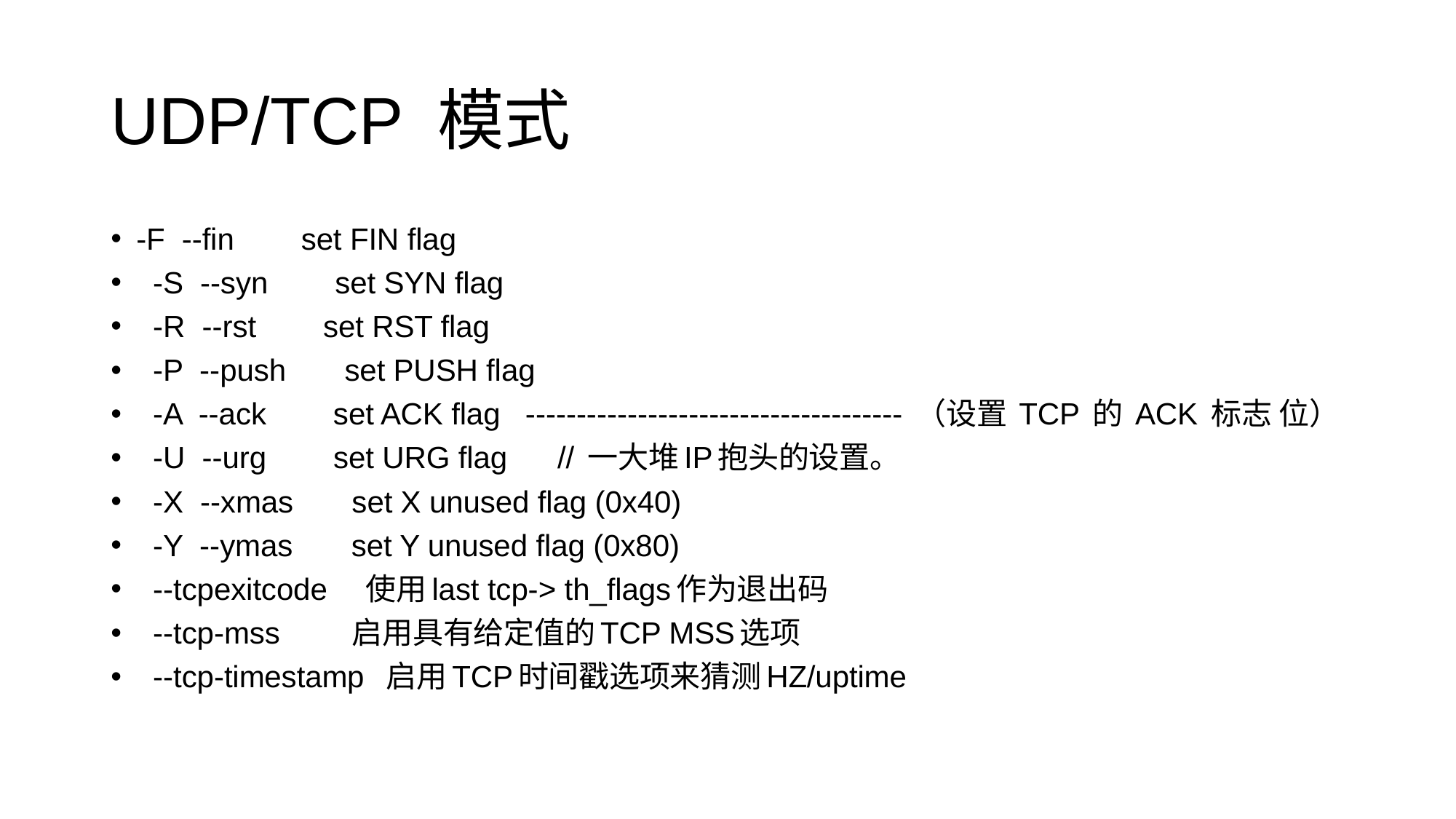

# UDP/TCP 模式
-F  --fin        set FIN flag
  -S  --syn        set SYN flag
  -R  --rst        set RST flag
  -P  --push       set PUSH flag
  -A  --ack        set ACK flag   ------------------------------------- （设置 TCP 的 ACK 标志 位）
  -U  --urg        set URG flag      // 一大堆IP抱头的设置。
  -X  --xmas       set X unused flag (0x40)
  -Y  --ymas       set Y unused flag (0x80)
  --tcpexitcode    使用last tcp-> th_flags作为退出码
  --tcp-mss        启用具有给定值的TCP MSS选项
  --tcp-timestamp  启用TCP时间戳选项来猜测HZ/uptime